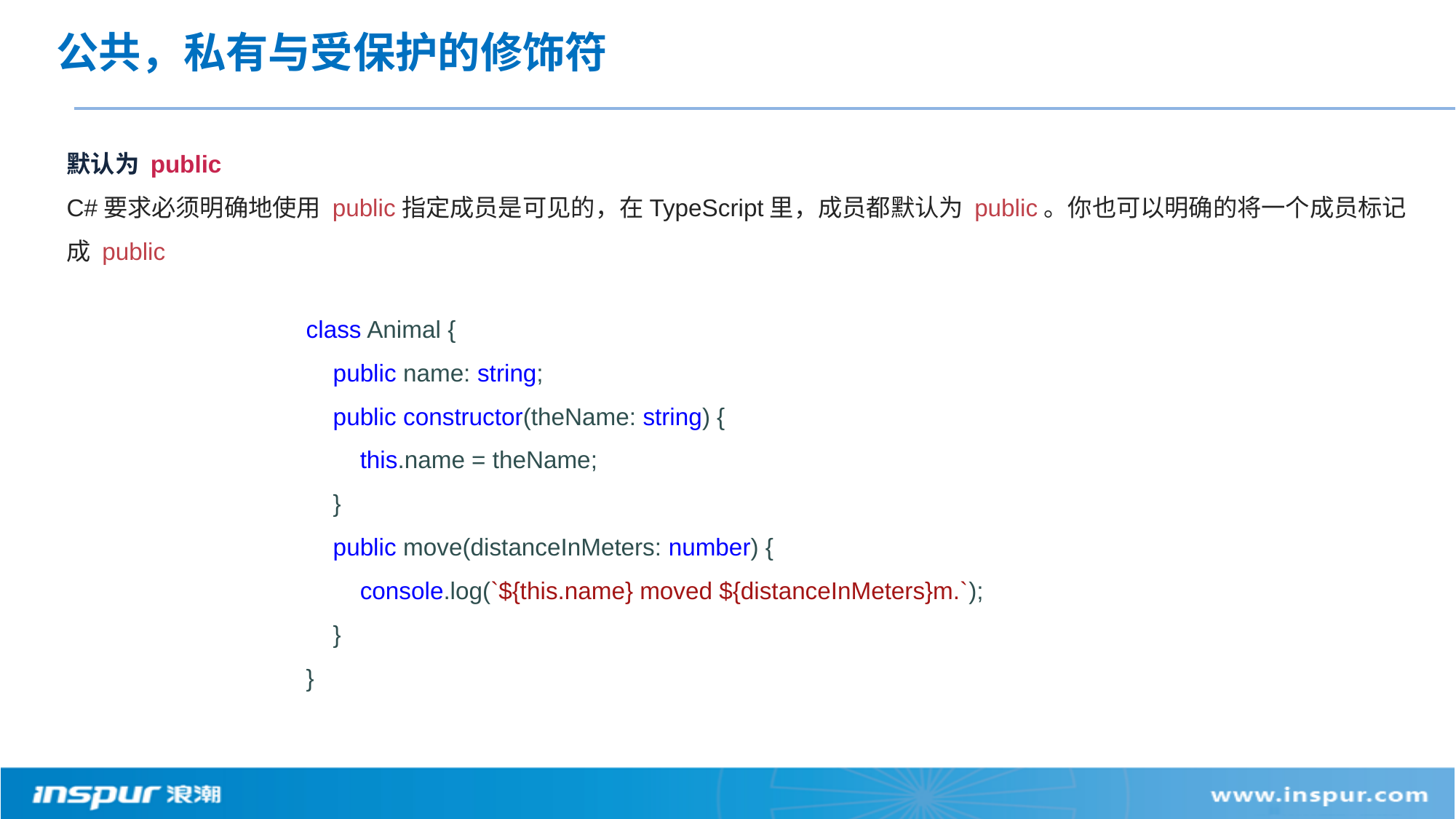

# 公共，私有与受保护的修饰符
默认为 public
C#要求必须明确地使用 public指定成员是可见的，在TypeScript里，成员都默认为 public。你也可以明确的将一个成员标记成 public
class Animal {
    public name: string;
    public constructor(theName: string) {
        this.name = theName;
    }
    public move(distanceInMeters: number) {
        console.log(`${this.name} moved ${distanceInMeters}m.`);
    }
}